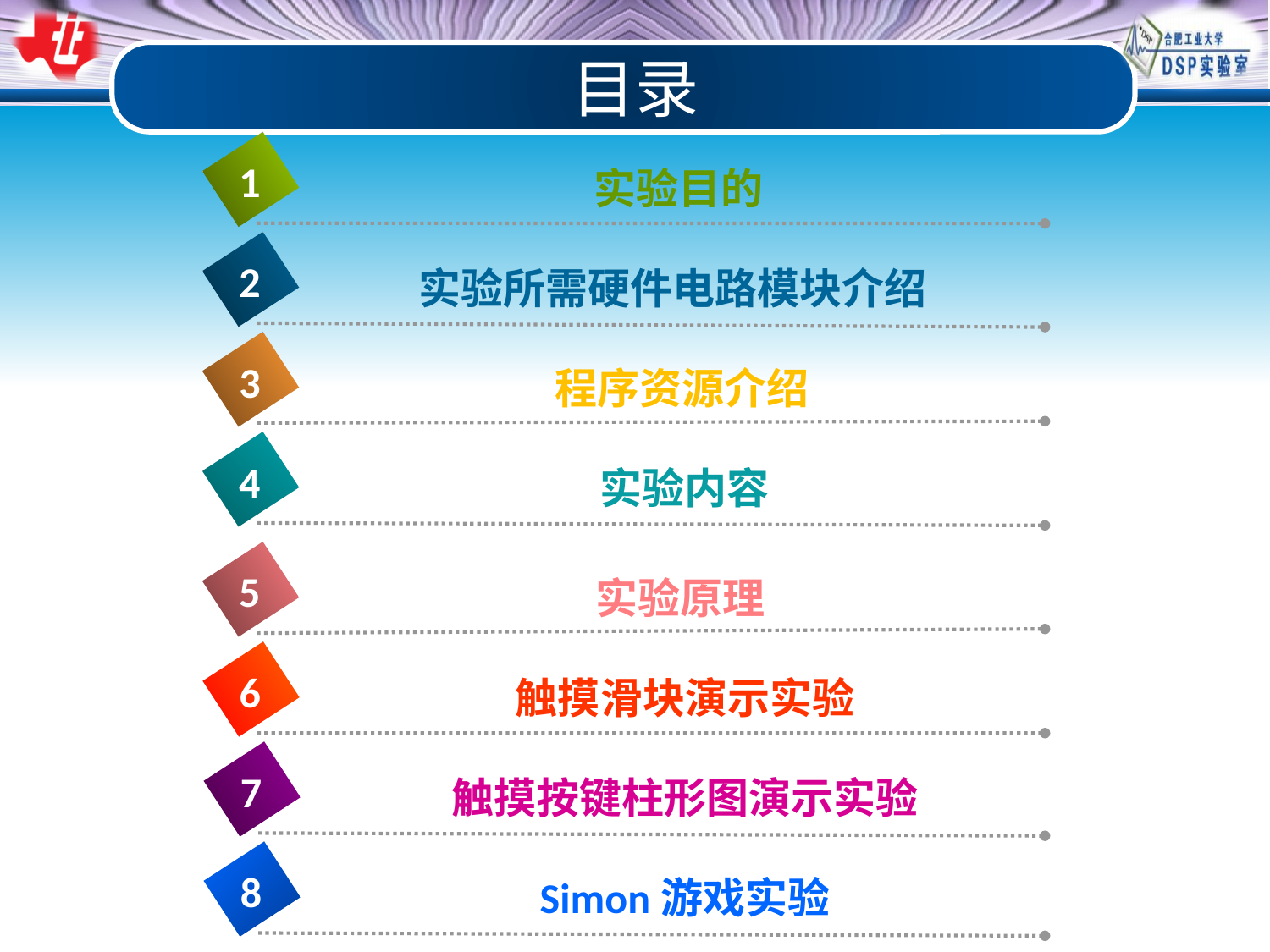

目录

1
实验目的

2
实验所需硬件电路模块介绍

3
程序资源介绍

4
实验内容

5
实验原理

6
触摸滑块演示实验

7
触摸按键柱形图演示实验

8
Simon游戏实验